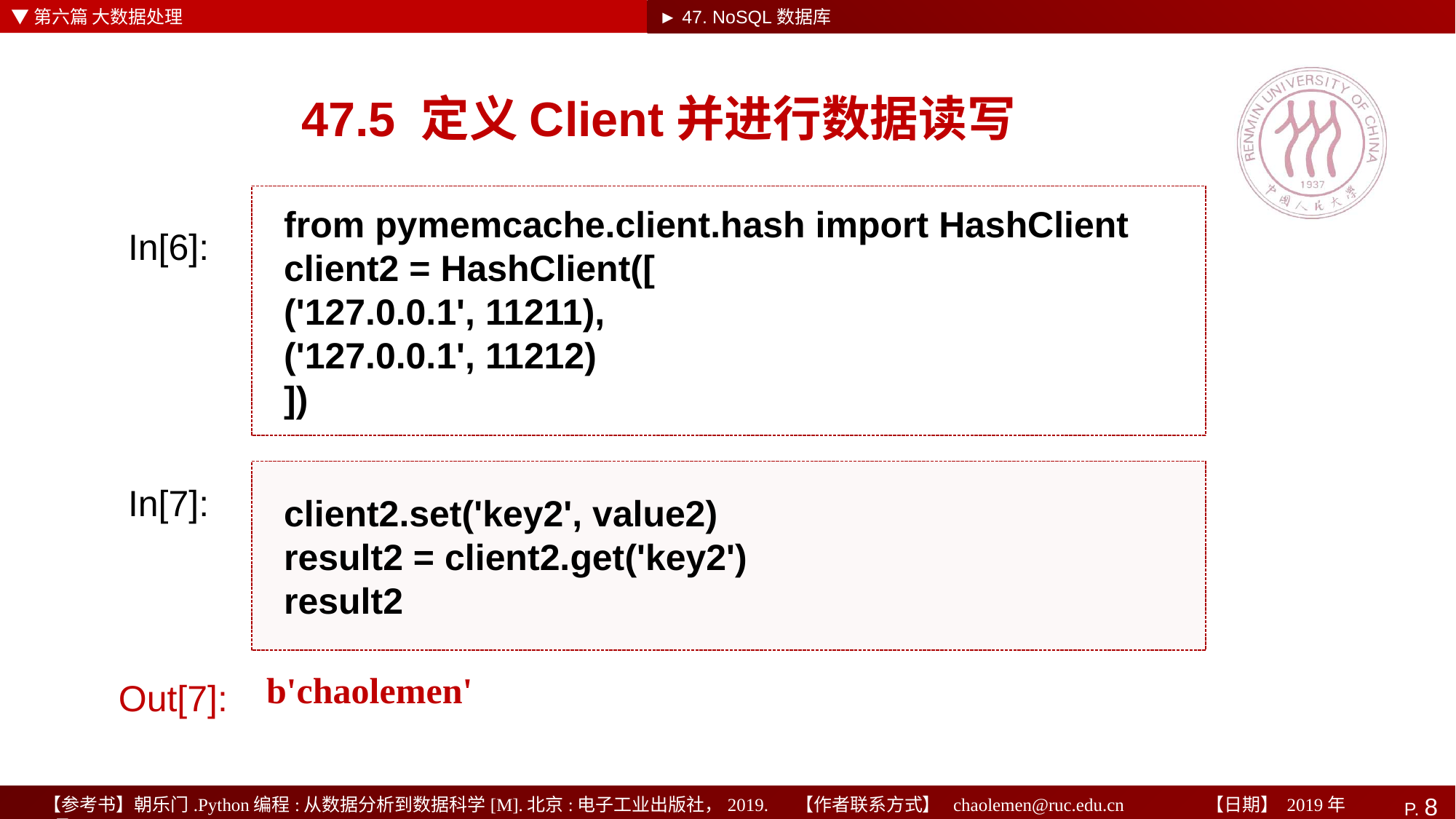

▼第六篇 大数据处理
► 47. NoSQL数据库
# 47.5 定义Client并进行数据读写
from pymemcache.client.hash import HashClient
client2 = HashClient([
('127.0.0.1', 11211),
('127.0.0.1', 11212)
])
In[6]:
b'chaolemen'
Out[7]:
client2.set('key2', value2)
result2 = client2.get('key2')
result2
In[7]: